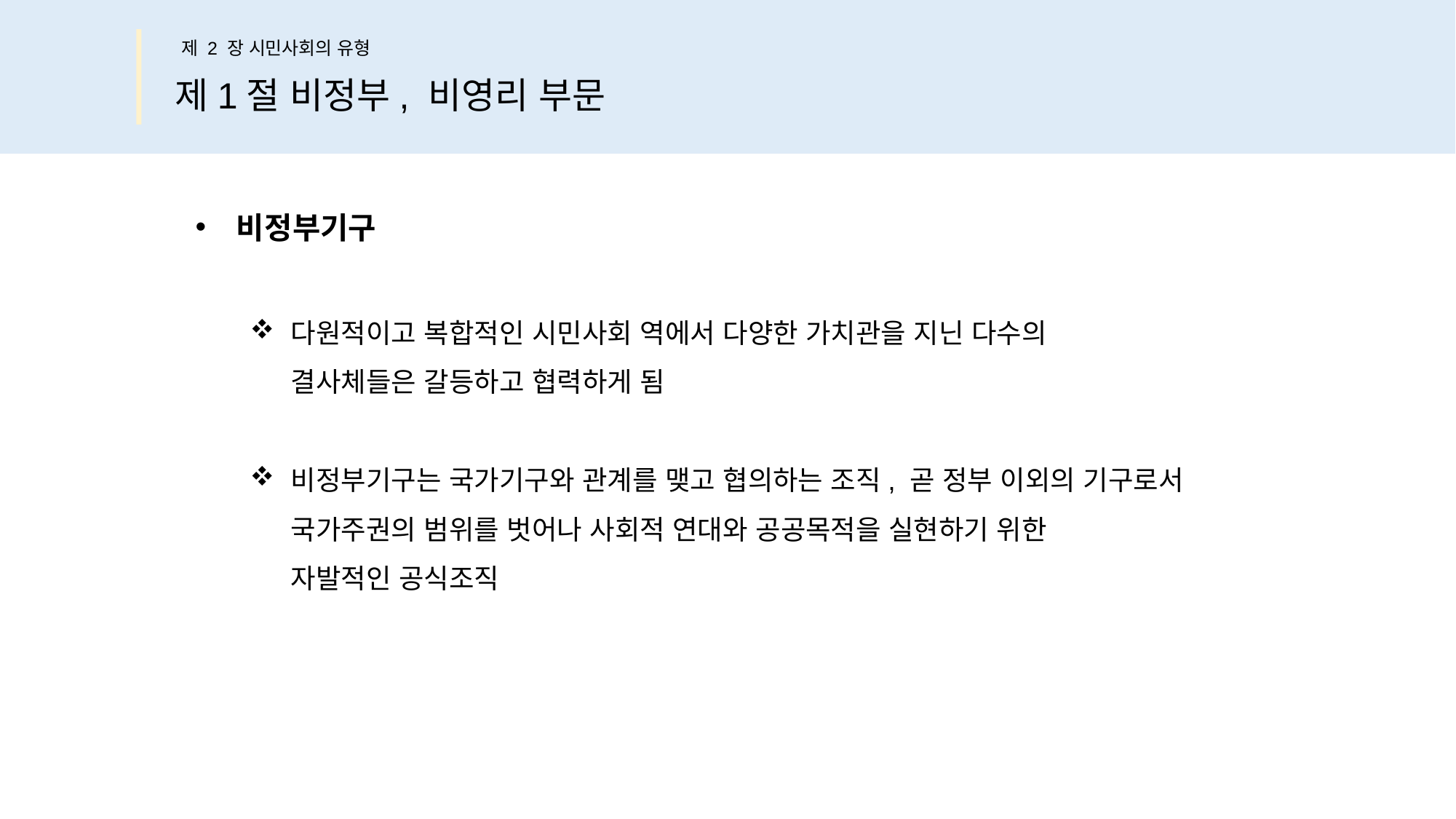

제 2 장 시민사회의 유형
제1절 비정부, 비영리 부문
비정부기구

다원적이고 복합적인 시민사회 역에서 다양한 가치관을 지닌 다수의
결사체들은 갈등하고 협력하게 됨

비정부기구는 국가기구와 관계를 맺고 협의하는 조직, 곧 정부 이외의 기구로서
국가주권의 범위를 벗어나 사회적 연대와 공공목적을 실현하기 위한
자발적인 공식조직